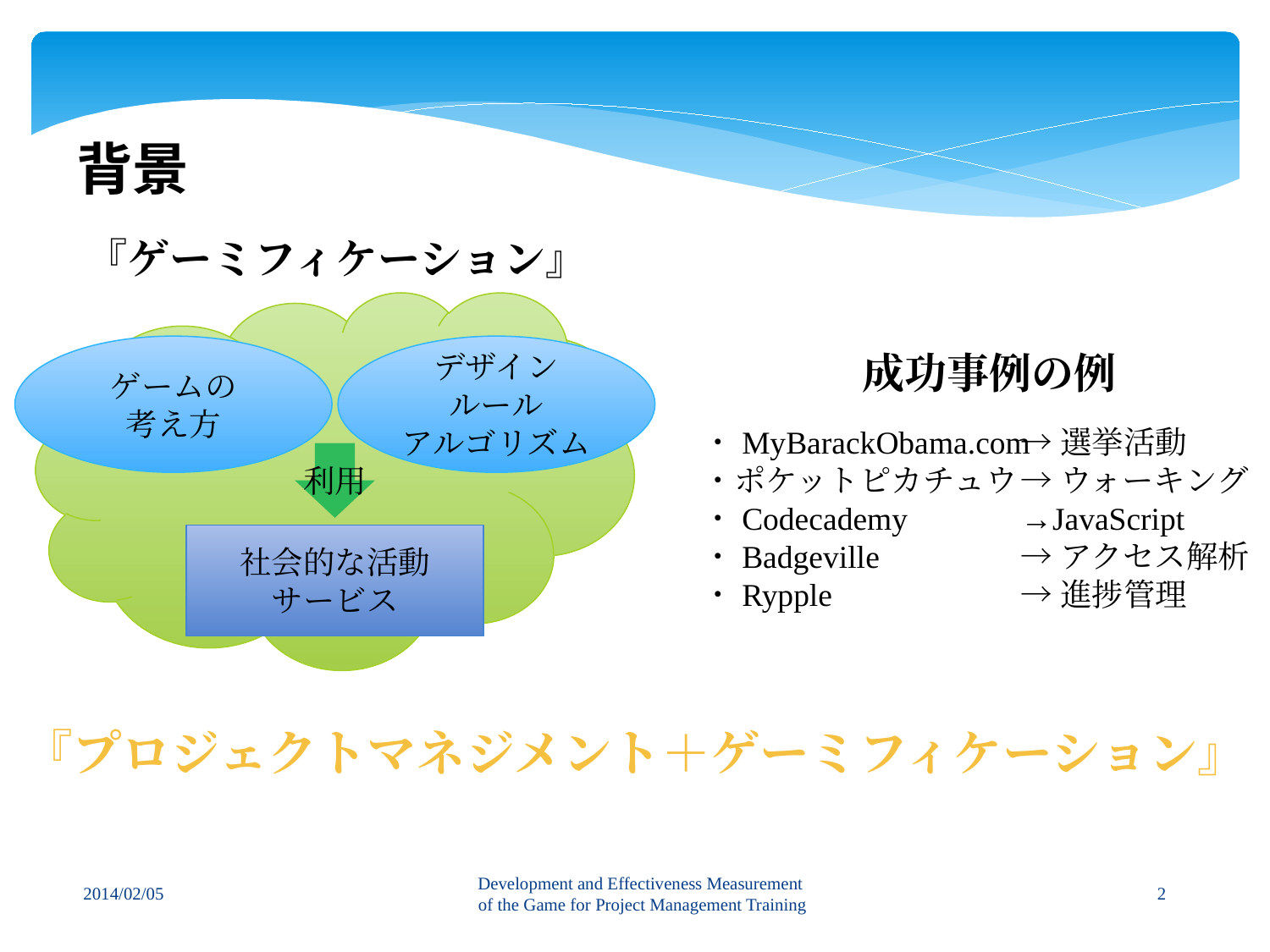

背景
『ゲーミフィケーション』

ゲームの
考え方
デザイン
ルール
アルゴリズム
成功事例の例
→選挙活動
→ウォーキング
→JavaScript
→アクセス解析
→進捗管理
　・MyBarackObama.com
　・ポケットピカチュウ
　・Codecademy
　・Badgeville
　・Rypple

利用
社会的な活動
サービス
『プロジェクトマネジメント＋ゲーミフィケーション』
2
2014/02/05
Development and Effectiveness Measurement
of the Game for Project Management Training